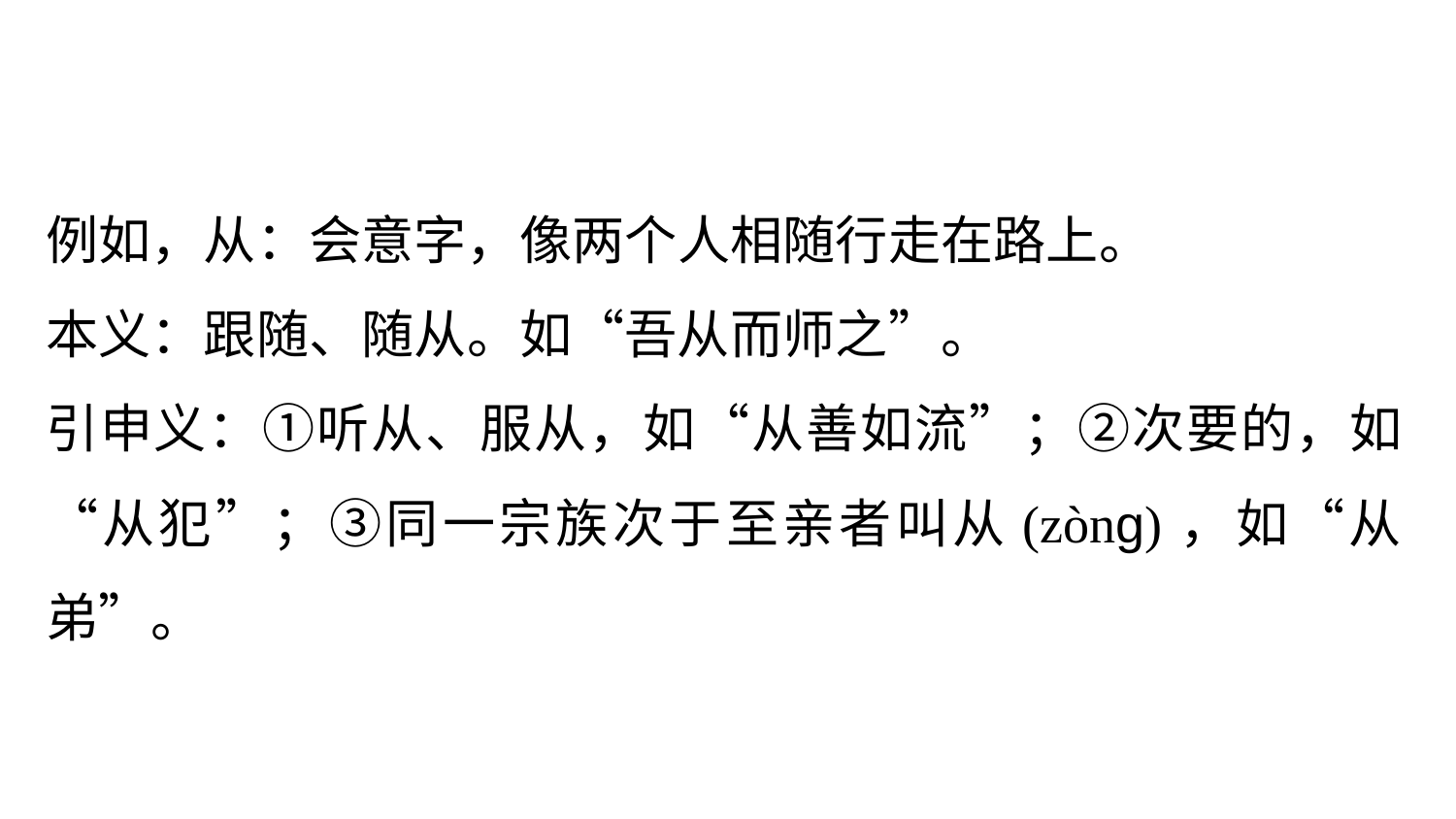

例如，从：会意字，像两个人相随行走在路上。
本义：跟随、随从。如“吾从而师之”。
引申义：①听从、服从，如“从善如流”；②次要的，如“从犯”；③同一宗族次于至亲者叫从(zònɡ)，如“从弟”。